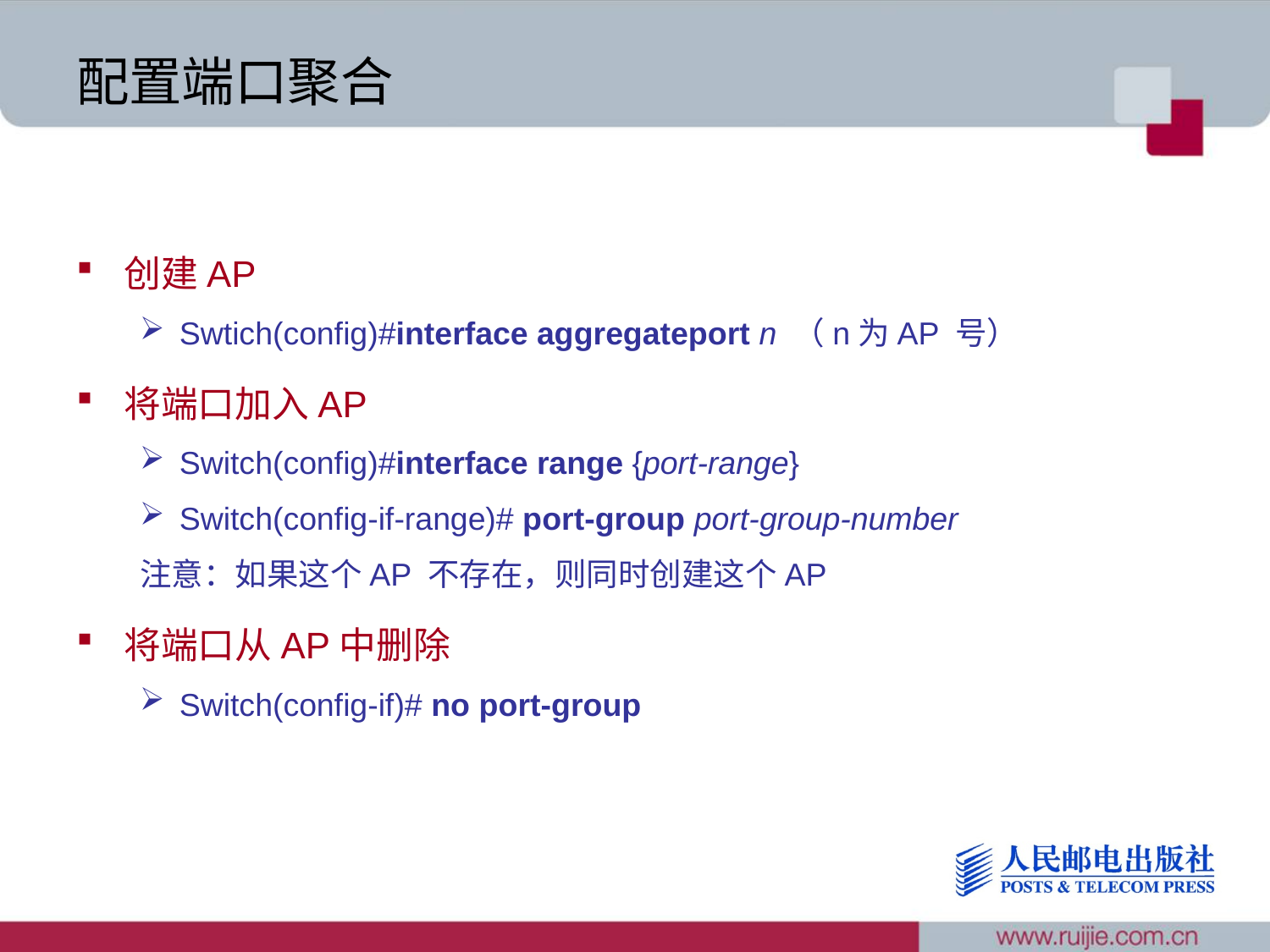

# 配置端口聚合
创建AP
Swtich(config)#interface aggregateport n （n为AP 号）
将端口加入AP
Switch(config)#interface range {port-range}
Switch(config-if-range)# port-group port-group-number
注意：如果这个AP 不存在，则同时创建这个AP
将端口从AP中删除
Switch(config-if)# no port-group